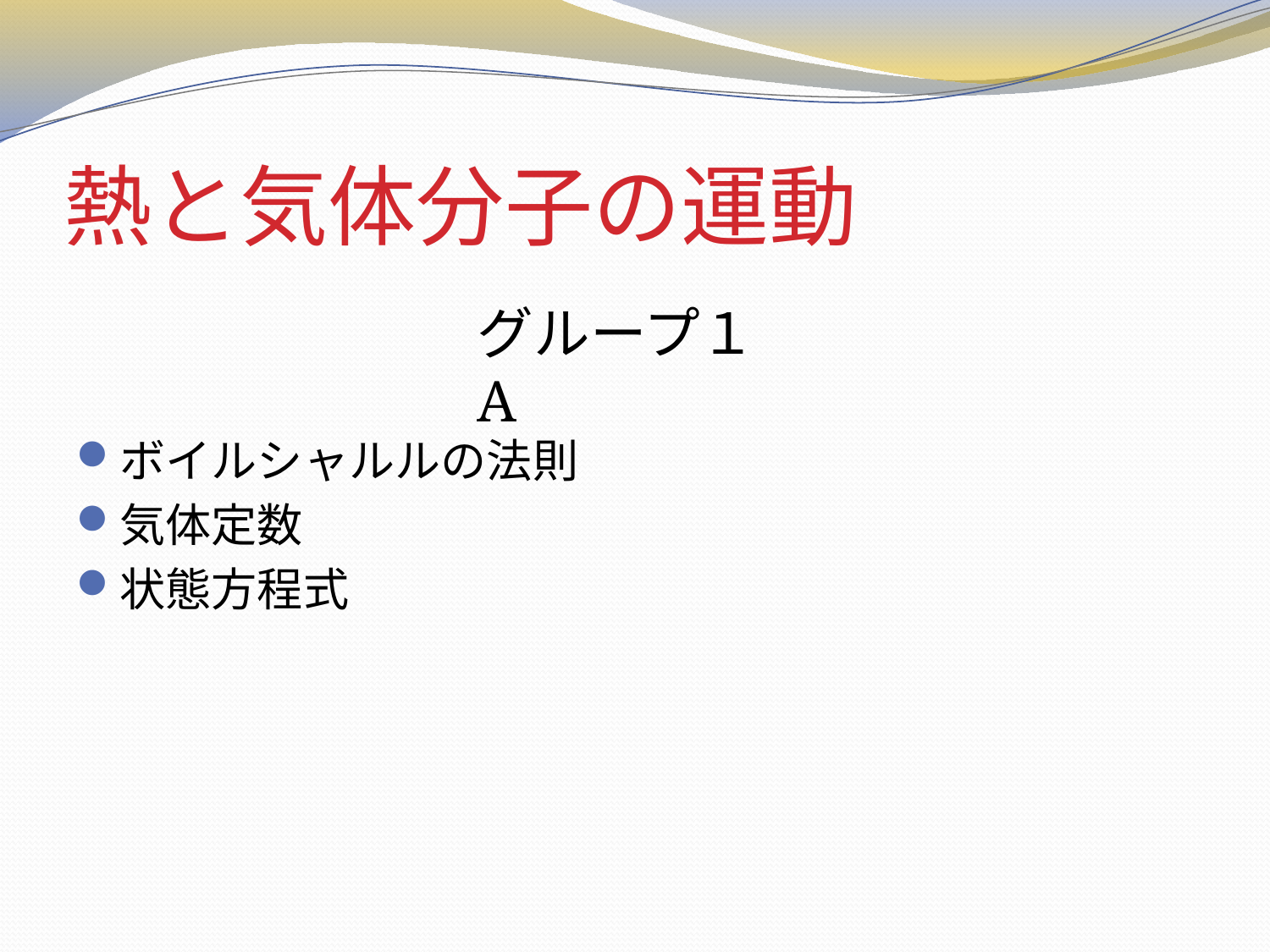

# 熱と気体分子の運動
グループ１　A
ボイルシャルルの法則
気体定数
状態方程式